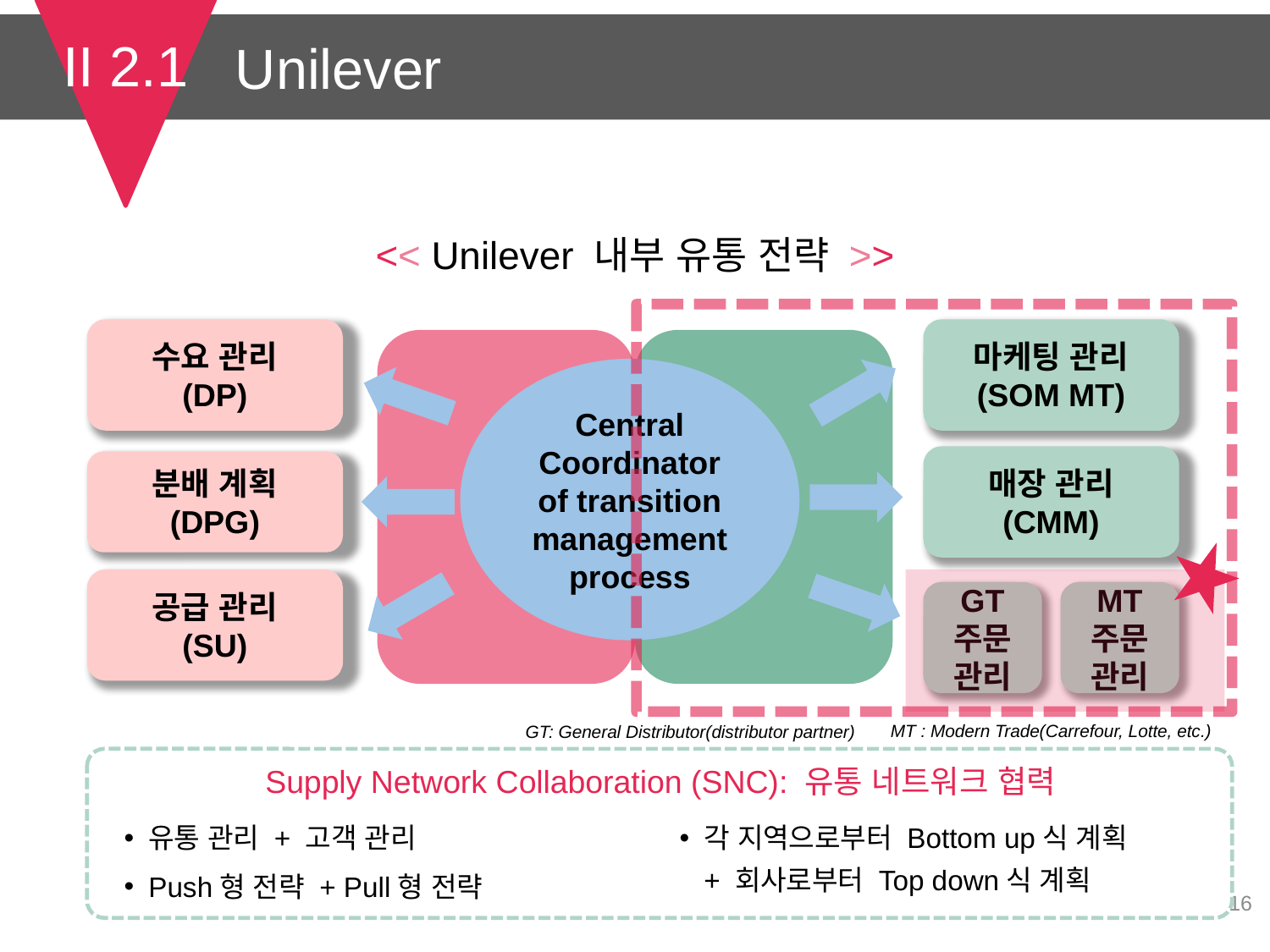

II 2.1

Unilever
<< Unilever 내부 유통 전략 >>

수요 관리
(DP)
마케팅 관리
(SOM MT)

Central Coordinator of transition management process

매장 관리
(CMM)
분배 계획
(DPG)

공급 관리
(SU)

GT 주문 관리
MT 주문 관리
MT : Modern Trade(Carrefour, Lotte, etc.)
GT: General Distributor(distributor partner)

Supply Network Collaboration (SNC): 유통 네트워크 협력
유통 관리 + 고객 관리
각 지역으로부터 Bottom up식 계획
+ 회사로부터 Top down식 계획
Push형 전략 + Pull형 전략
16